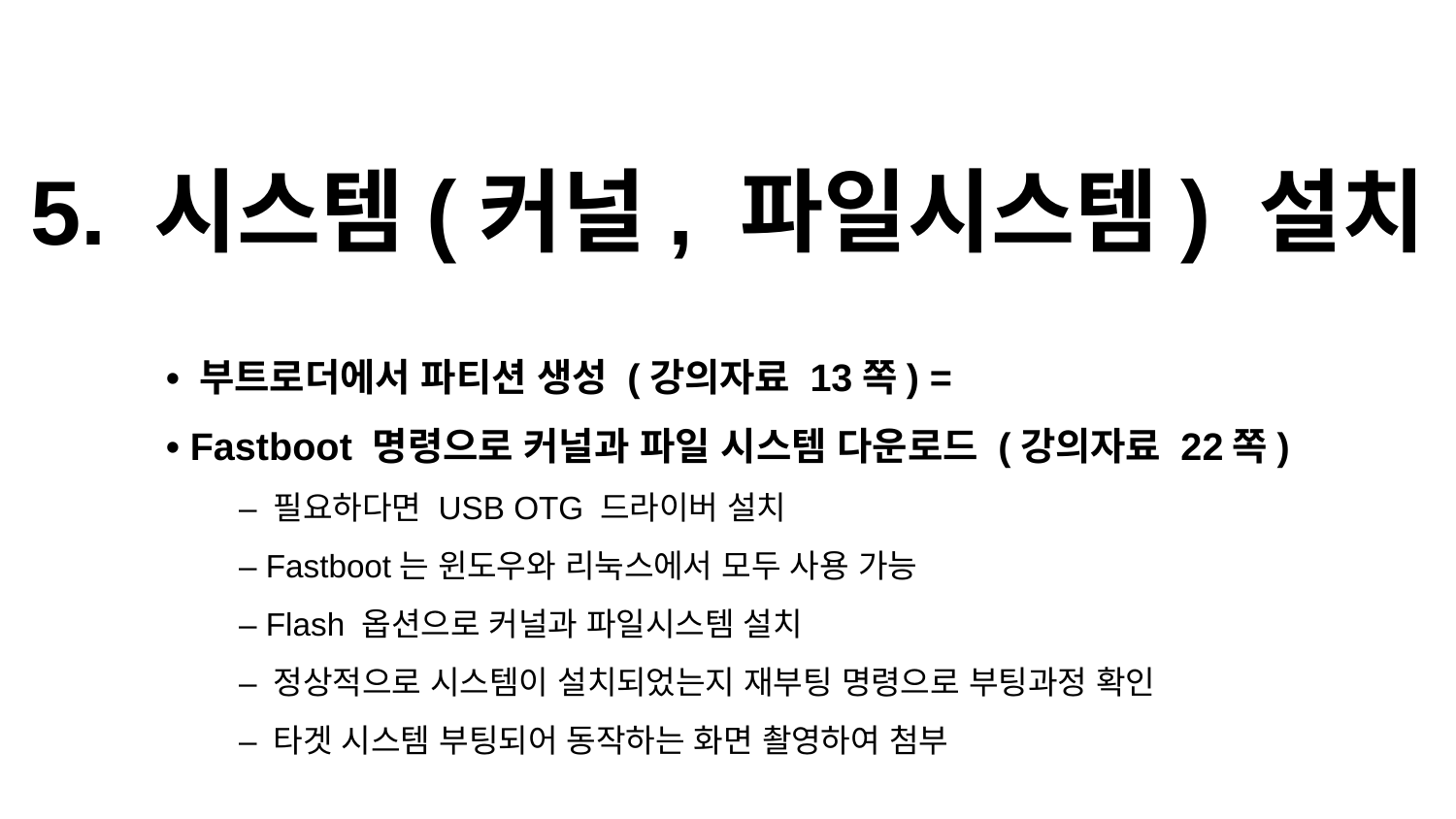

5. 시스템(커널, 파일시스템) 설치
• 부트로더에서 파티션 생성 (강의자료 13쪽) =
• Fastboot 명령으로 커널과 파일 시스템 다운로드 (강의자료 22쪽)
– 필요하다면 USB OTG 드라이버 설치
– Fastboot는 윈도우와 리눅스에서 모두 사용 가능
– Flash 옵션으로 커널과 파일시스템 설치
– 정상적으로 시스템이 설치되었는지 재부팅 명령으로 부팅과정 확인
– 타겟 시스템 부팅되어 동작하는 화면 촬영하여 첨부